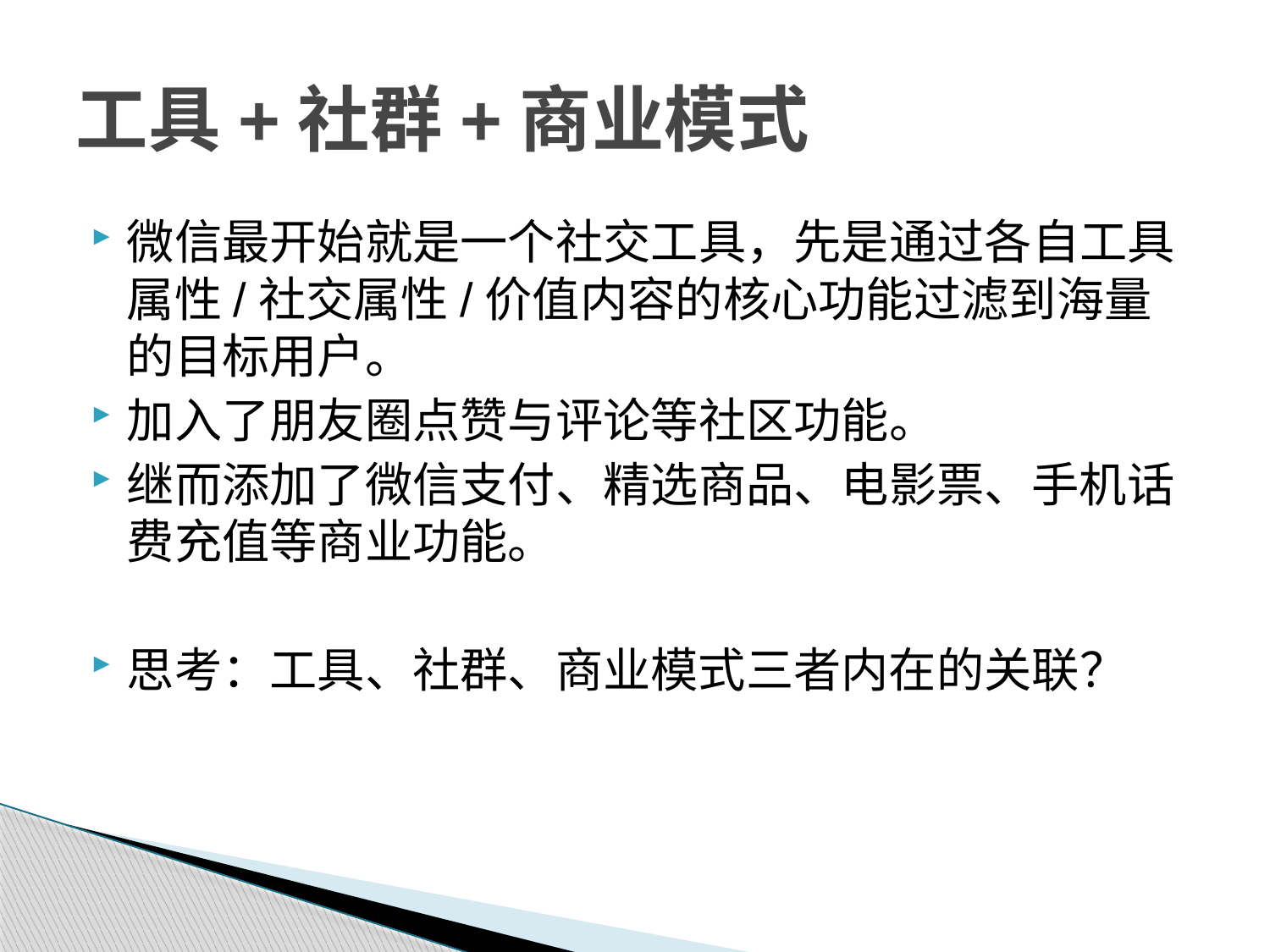

# 工具+社群+商业模式
微信最开始就是一个社交工具，先是通过各自工具属性/社交属性/价值内容的核心功能过滤到海量的目标用户。
加入了朋友圈点赞与评论等社区功能。
继而添加了微信支付、精选商品、电影票、手机话费充值等商业功能。

思考：工具、社群、商业模式三者内在的关联？